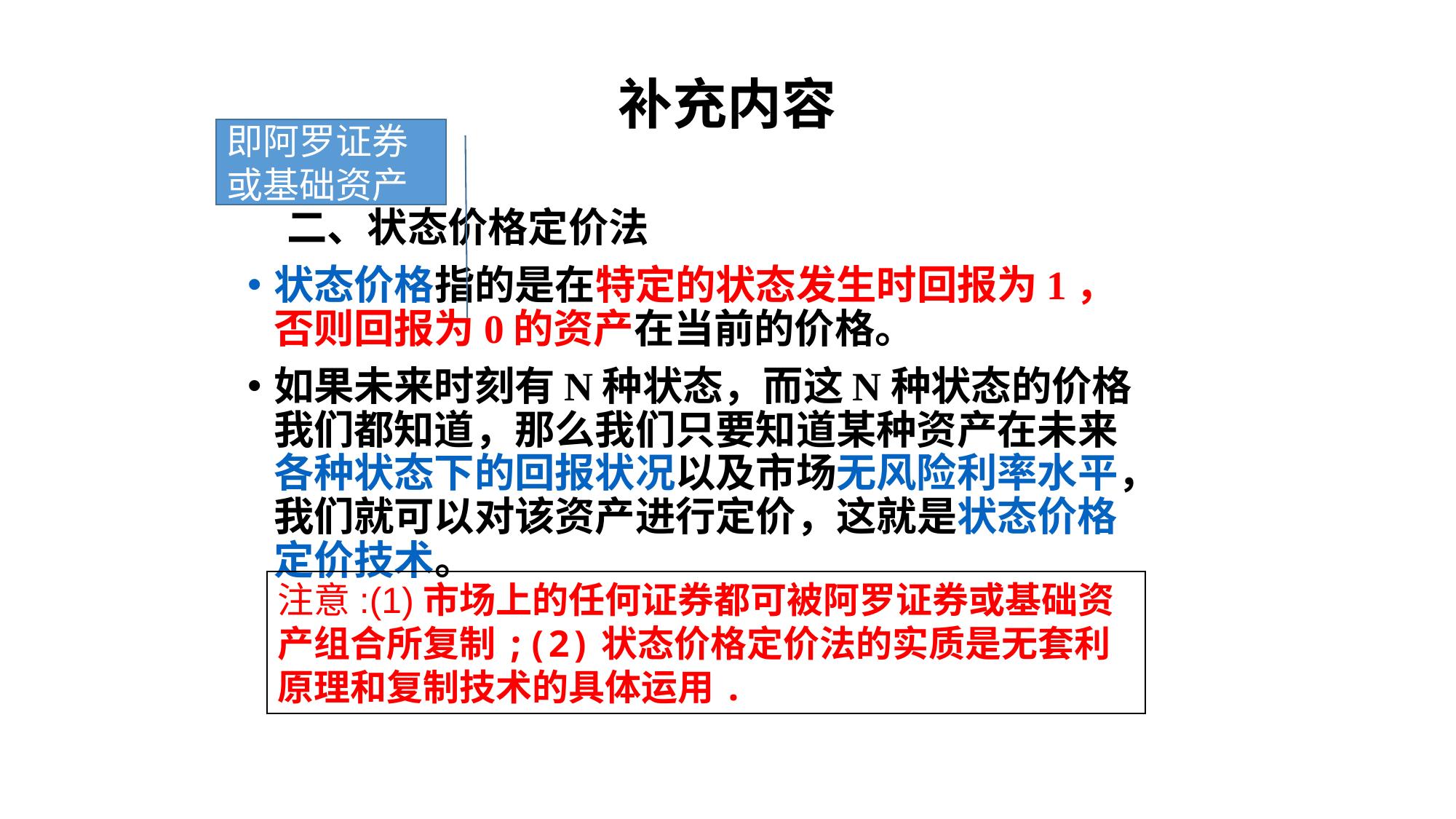

补充内容
即阿罗证券或基础资产
      二、状态价格定价法
状态价格指的是在特定的状态发生时回报为1，否则回报为0的资产在当前的价格。
如果未来时刻有N种状态，而这N种状态的价格我们都知道，那么我们只要知道某种资产在未来各种状态下的回报状况以及市场无风险利率水平，我们就可以对该资产进行定价，这就是状态价格定价技术。
注意:(1)市场上的任何证券都可被阿罗证券或基础资产组合所复制;(2)状态价格定价法的实质是无套利原理和复制技术的具体运用.